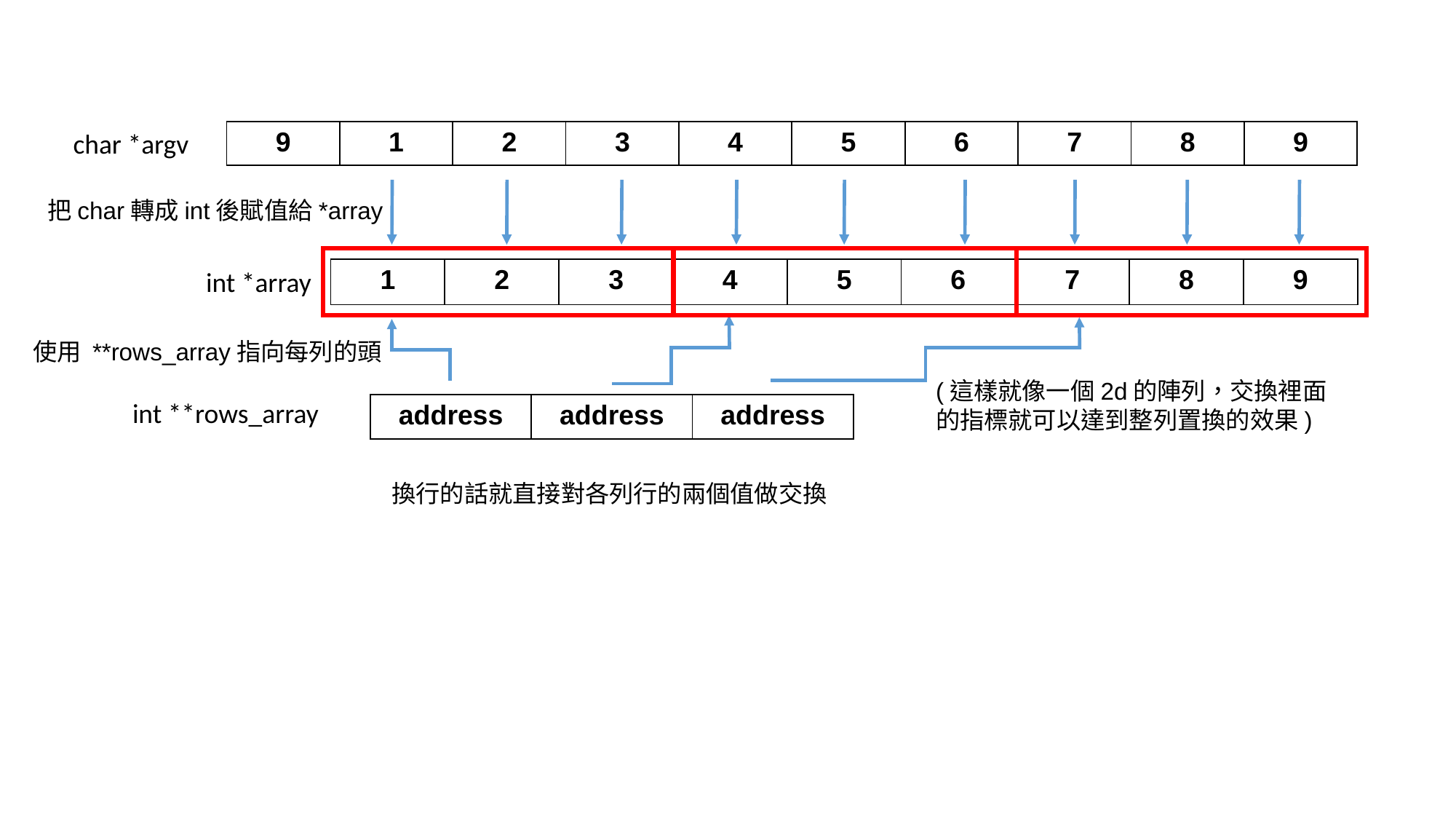

char *argv
| 9 | 1 | 2 | 3 | 4 | 5 | 6 | 7 | 8 | 9 |
| --- | --- | --- | --- | --- | --- | --- | --- | --- | --- |
把char轉成int後賦值給*array

| 1 | 2 | 3 | 4 | 5 | 6 | 7 | 8 | 9 |
| --- | --- | --- | --- | --- | --- | --- | --- | --- |
int *array
使用 **rows_array指向每列的頭
(這樣就像一個2d的陣列，交換裡面的指標就可以達到整列置換的效果)
int **rows_array
| address | address | address |
| --- | --- | --- |
換行的話就直接對各列行的兩個值做交換